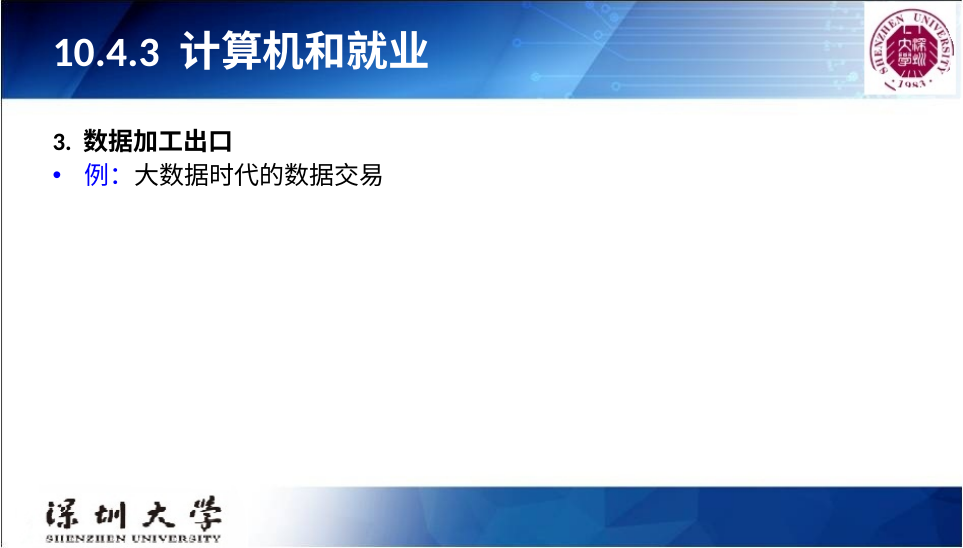

# 10.4.3 计算机和就业
3. 数据加工出口
例：大数据时代的数据交易
375